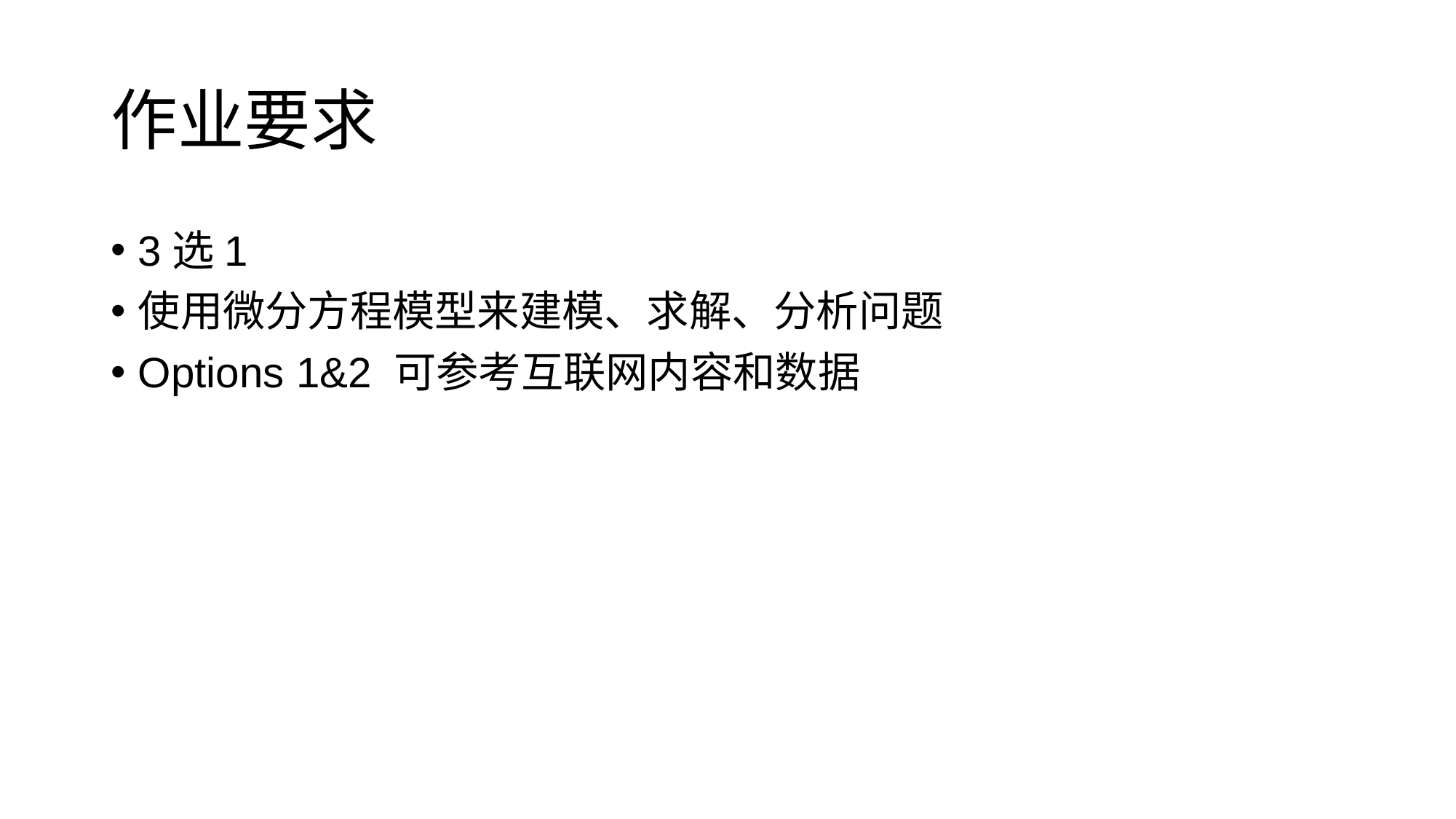

# 作业要求
3选1
使用微分方程模型来建模、求解、分析问题
Options 1&2 可参考互联网内容和数据